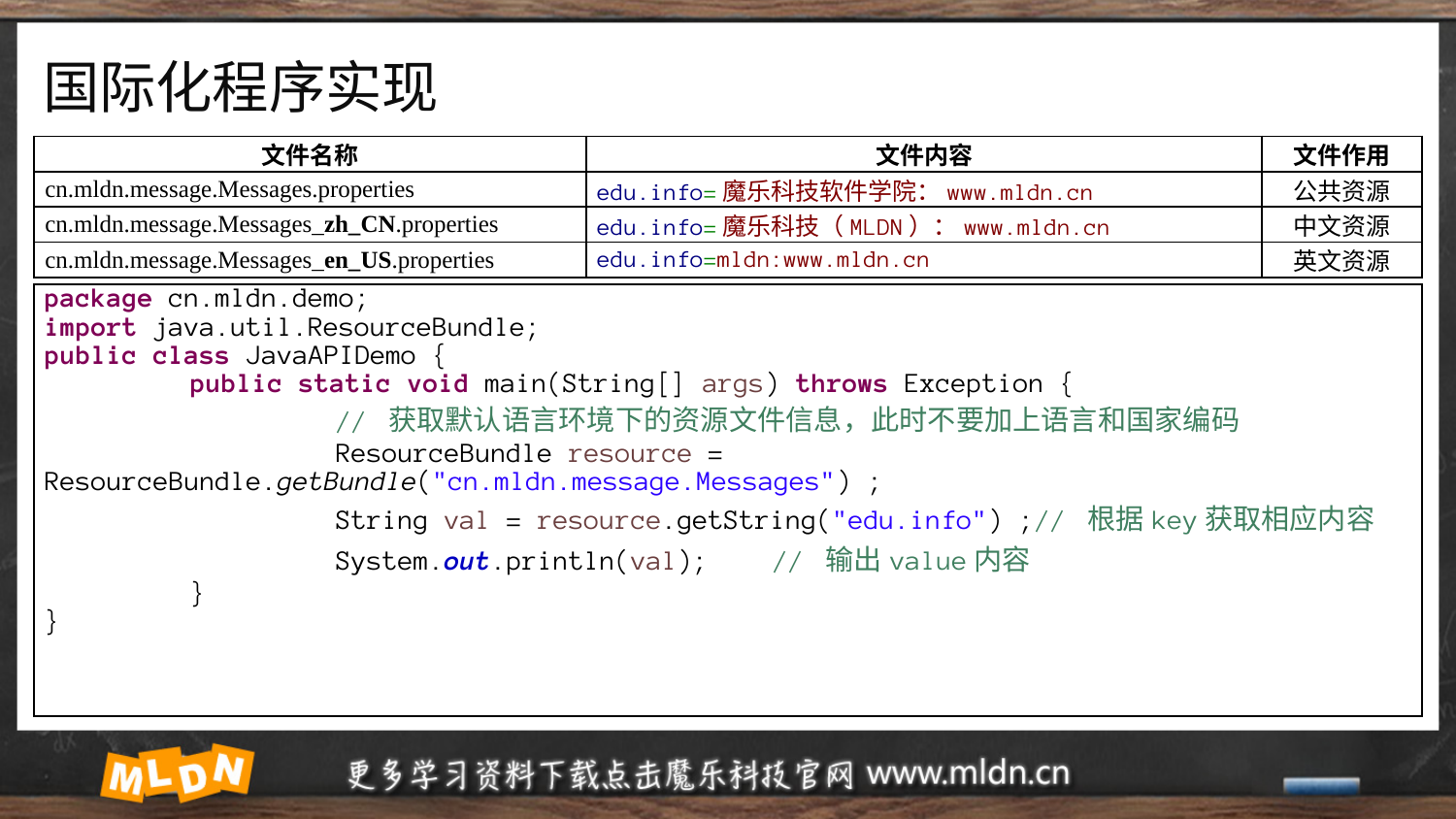

# 国际化程序实现
| 文件名称 | 文件内容 | 文件作用 |
| --- | --- | --- |
| cn.mldn.message.Messages.properties | edu.info=魔乐科技软件学院：www.mldn.cn | 公共资源 |
| cn.mldn.message.Messages\_zh\_CN.properties | edu.info=魔乐科技（MLDN）：www.mldn.cn | 中文资源 |
| cn.mldn.message.Messages\_en\_US.properties | edu.info=mldn:www.mldn.cn | 英文资源 |
| package cn.mldn.demo; import java.util.ResourceBundle; public class JavaAPIDemo { public static void main(String[] args) throws Exception { // 获取默认语言环境下的资源文件信息，此时不要加上语言和国家编码 ResourceBundle resource = ResourceBundle.getBundle("cn.mldn.message.Messages") ; String val = resource.getString("edu.info") ;// 根据key获取相应内容 System.out.println(val); // 输出value内容 } } |
| --- |